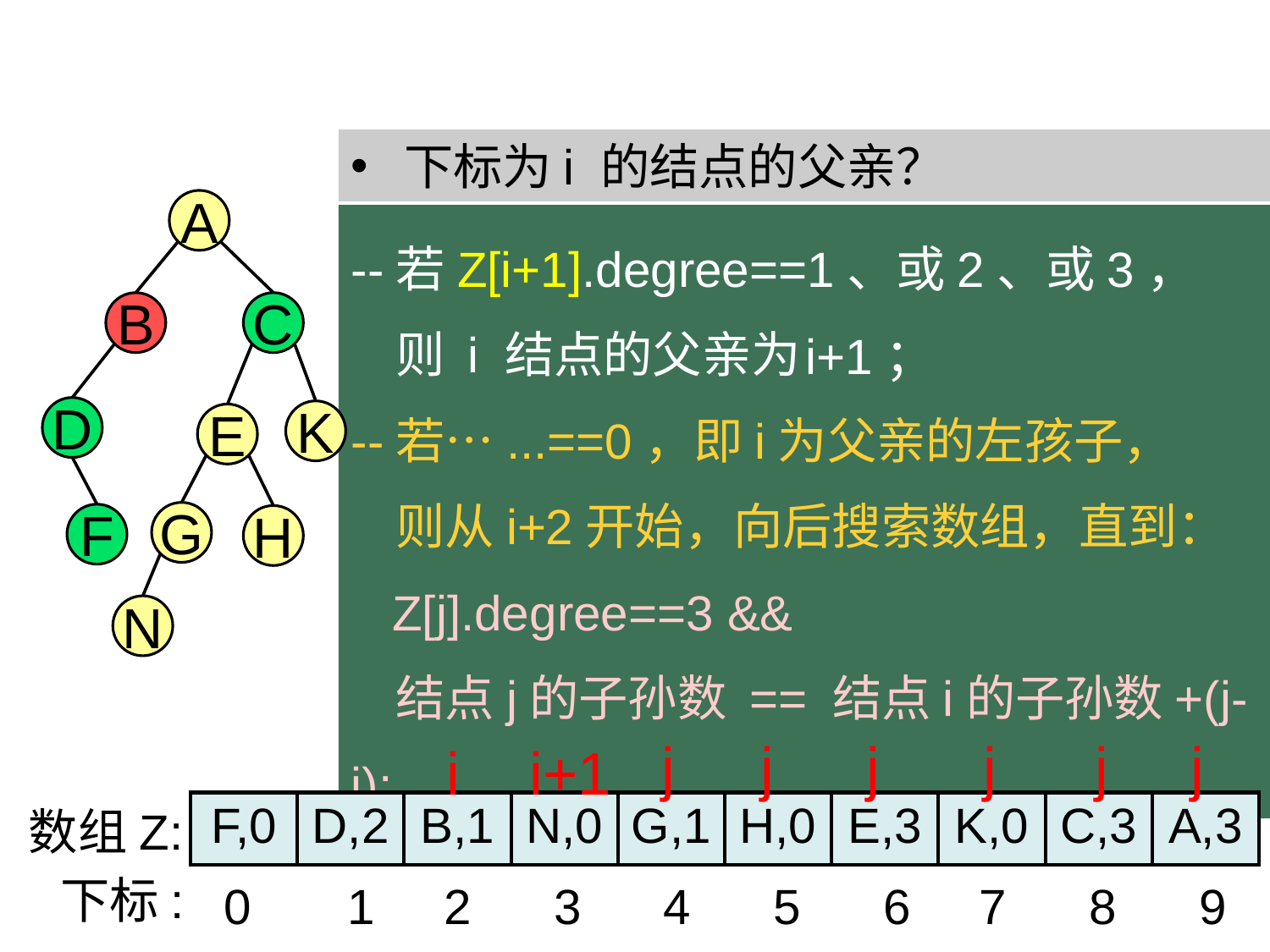

下标为i 的结点的父亲？
A
--若Z[i+1].degree==1、或2、或3，
   则 i 结点的父亲为
--若…...==0，即i为父亲的左孩子，
   则从i+2开始，向后搜索数组，直到：
   Z[j].degree==3 &&
   结点j的子孙数 == 结点i的子孙数+(j-i);
B
C
i+1；
D
K
E
G
F
H
N
j
j
j
j
j
j
i
i+1
数组Z:
| F,0 | D,2 | B,1 | N,0 | G,1 | H,0 | E,3 | K,0 | C,3 | A,3 |
| --- | --- | --- | --- | --- | --- | --- | --- | --- | --- |
下标:
0       1     2      3      4      5      6     7      8      9